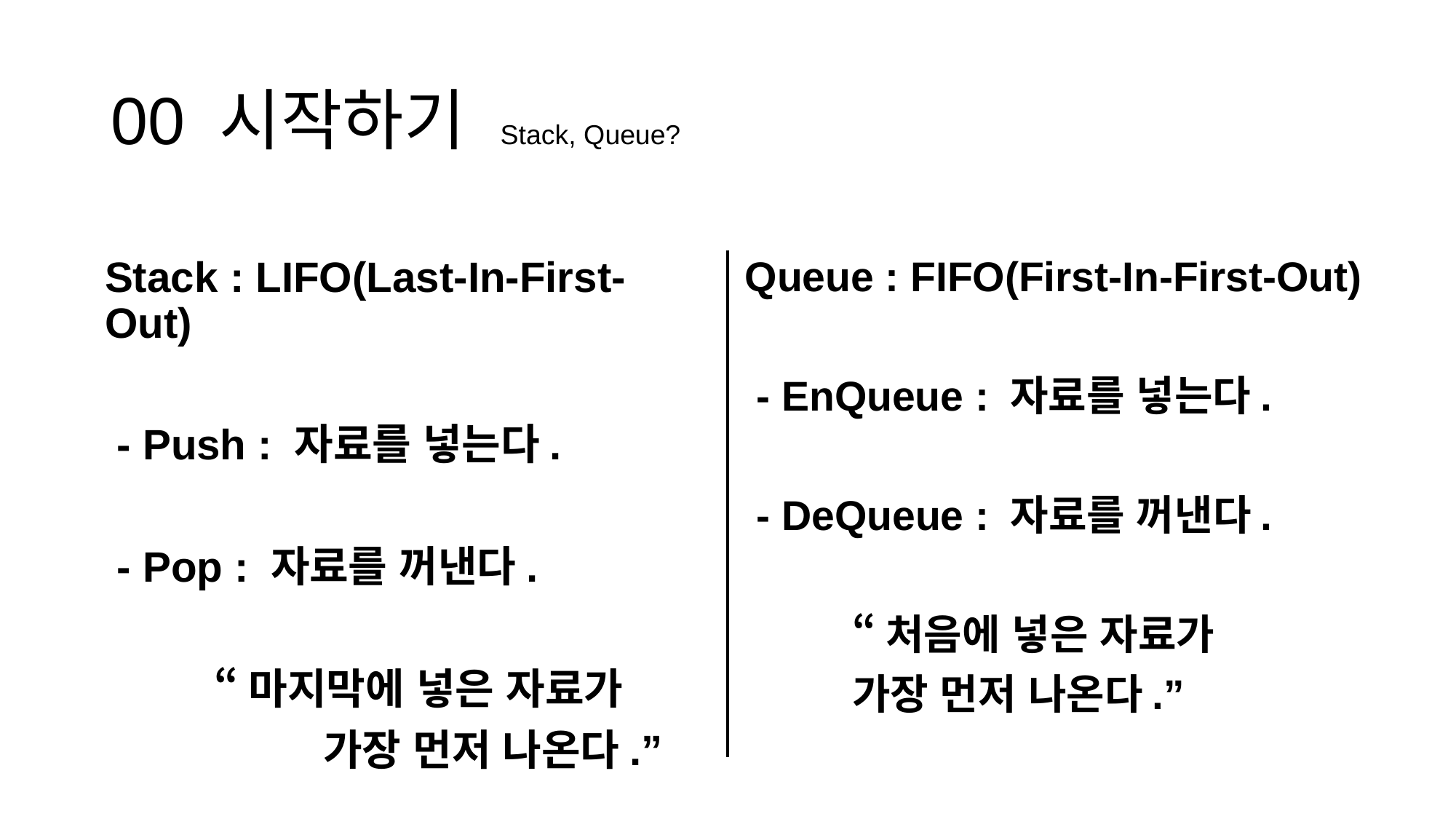

# 00 시작하기 Stack, Queue?
Stack : LIFO(Last-In-First-Out)

 - Push : 자료를 넣는다.

 - Pop : 자료를 꺼낸다.

	“마지막에 넣은 자료가
		가장 먼저 나온다.”
Queue : FIFO(First-In-First-Out)

 - EnQueue : 자료를 넣는다.

 - DeQueue : 자료를 꺼낸다.

	“처음에 넣은 자료가
		가장 먼저 나온다.”